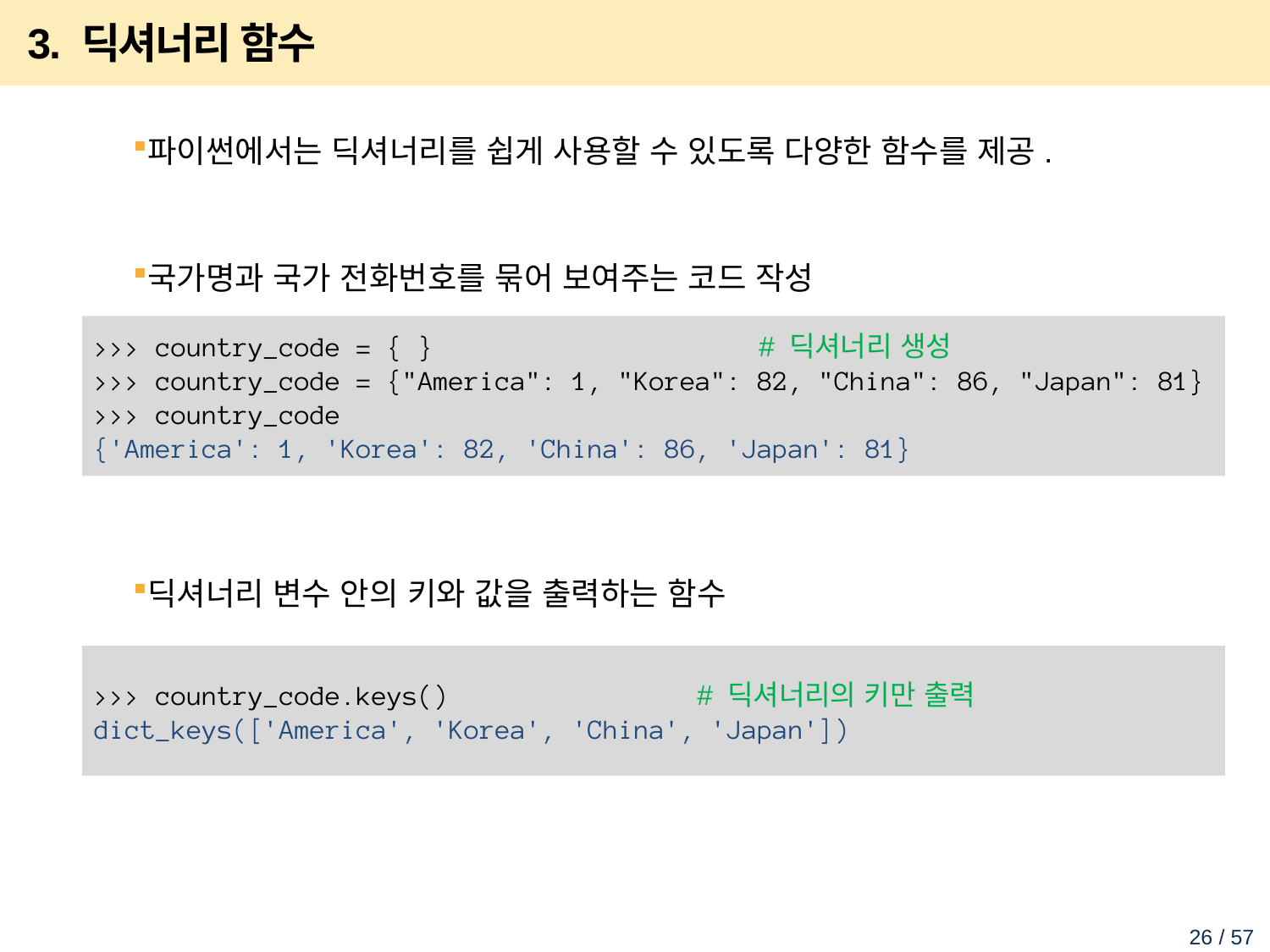

# 3. 딕셔너리 함수
파이썬에서는 딕셔너리를 쉽게 사용할 수 있도록 다양한 함수를 제공.

국가명과 국가 전화번호를 묶어 보여주는 코드 작성

딕셔너리 변수 안의 키와 값을 출력하는 함수
>>> country_code = { }                     # 딕셔너리 생성
>>> country_code = {"America": 1, "Korea": 82, "China": 86, "Japan": 81}
>>> country_code
{'America': 1, 'Korea': 82, 'China': 86, 'Japan': 81}
>>> country_code.keys()                # 딕셔너리의 키만 출력
dict_keys(['America', 'Korea', 'China', 'Japan'])